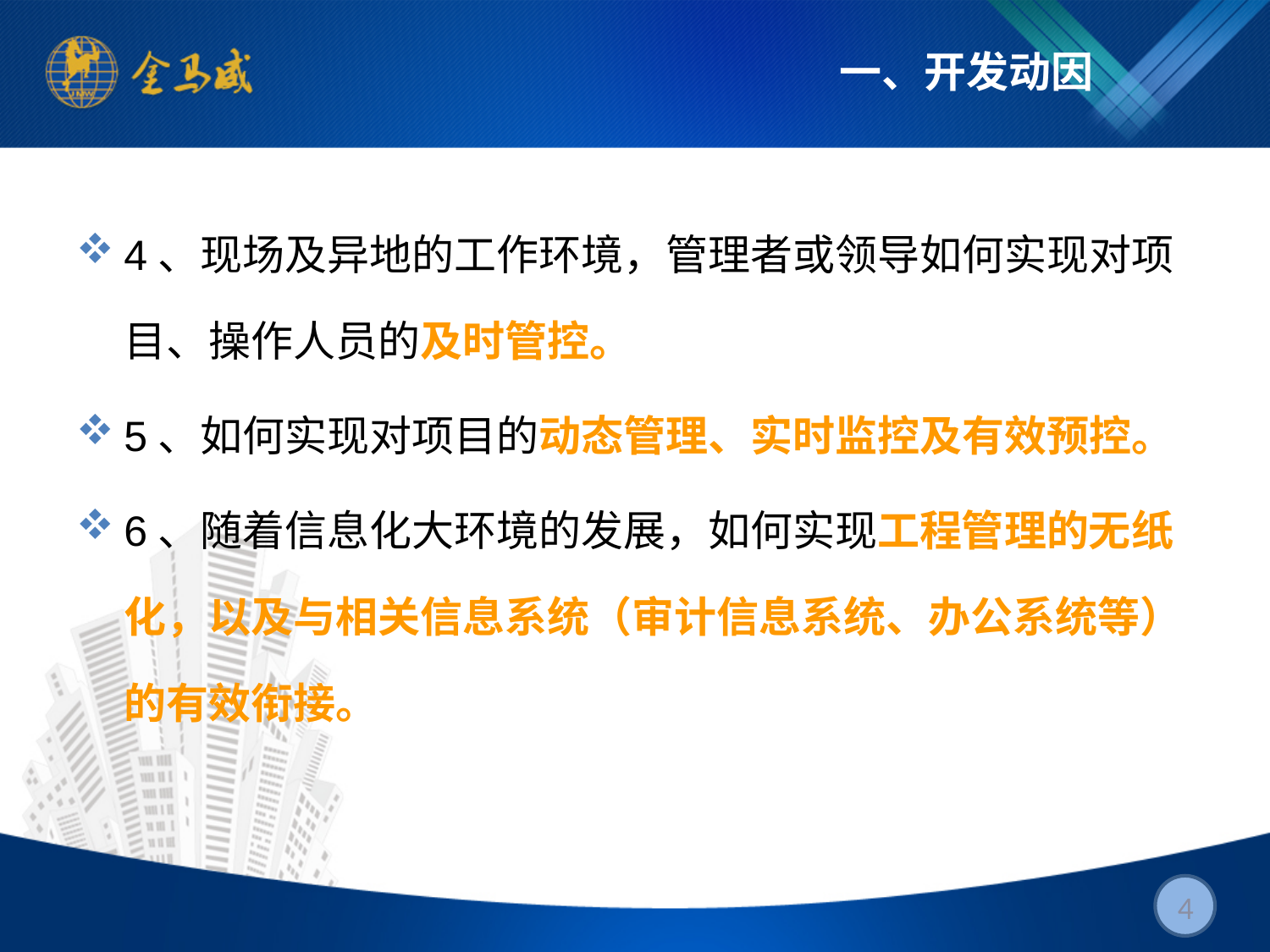

# 一、开发动因
4、现场及异地的工作环境，管理者或领导如何实现对项目、操作人员的及时管控。
5、如何实现对项目的动态管理、实时监控及有效预控。
6、随着信息化大环境的发展，如何实现工程管理的无纸化，以及与相关信息系统（审计信息系统、办公系统等）的有效衔接。

4